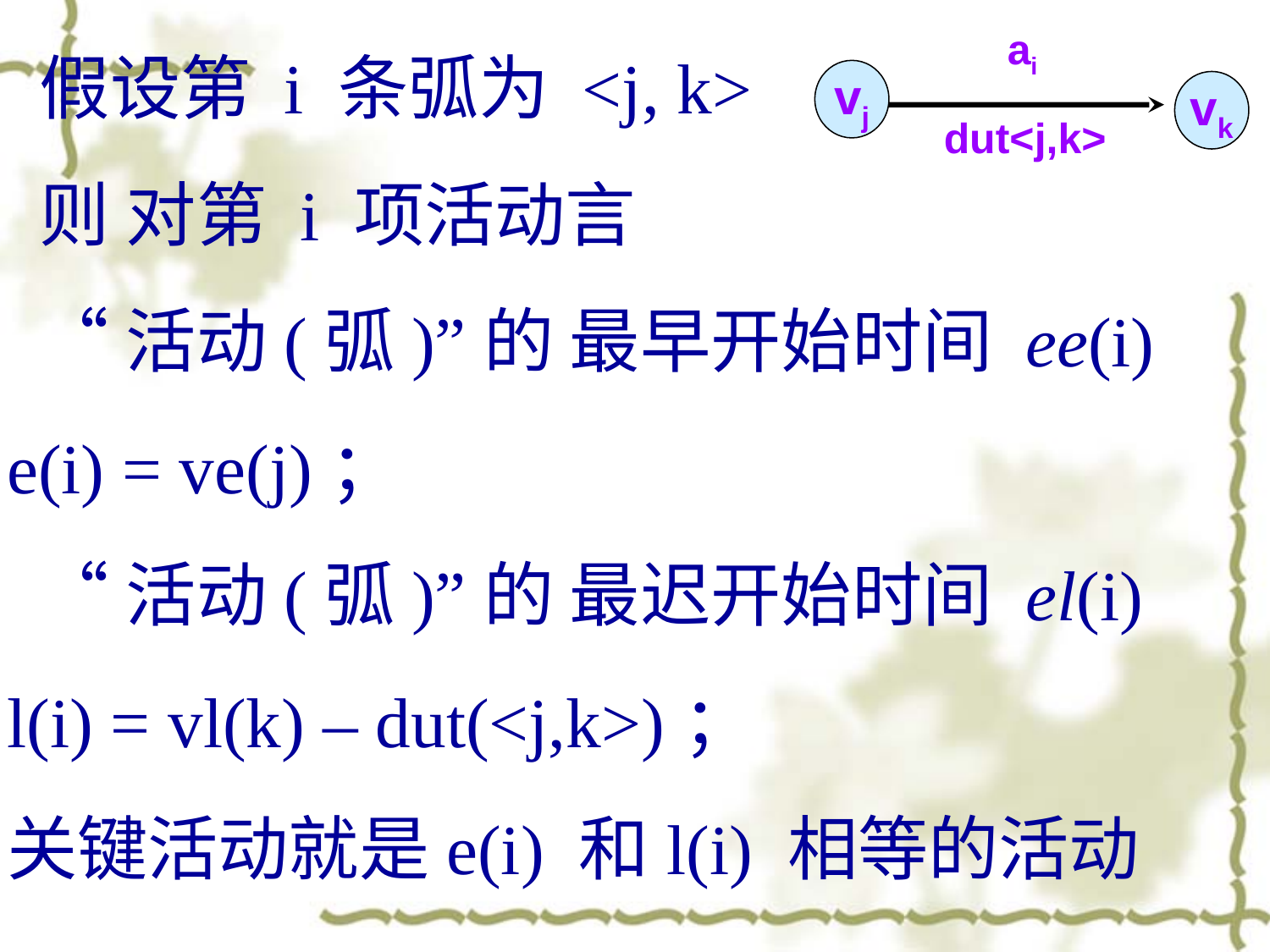

假设第 i 条弧为 <j, k>
 则 对第 i 项活动言
  “活动(弧)”的 最早开始时间 ee(i)
e(i) = ve(j)；
  “活动(弧)”的 最迟开始时间 el(i)
l(i) = vl(k) – dut(<j,k>)；
关键活动就是e(i) 和l(i) 相等的活动
ai
vj
vk

dut<j,k>